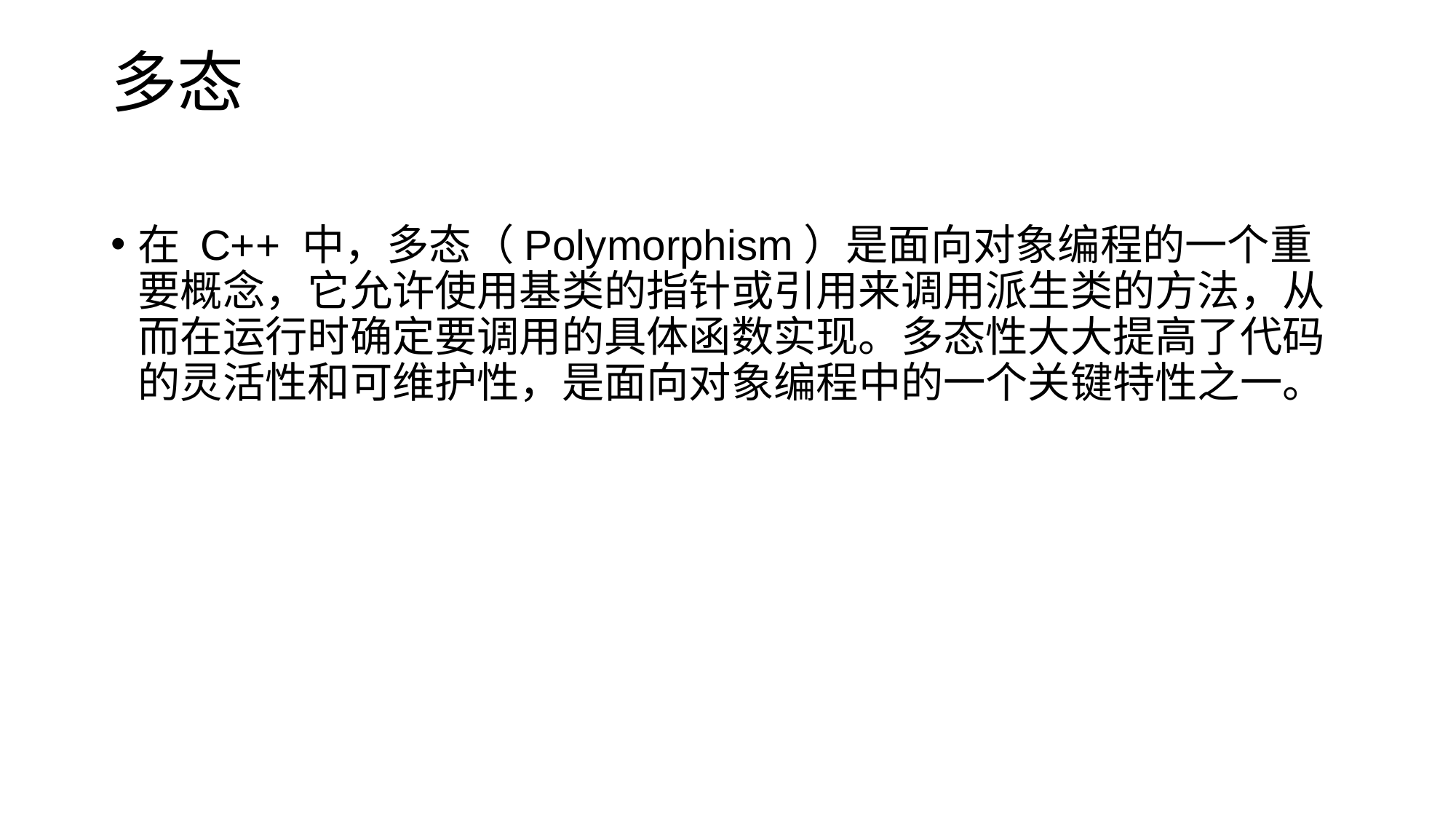

# 多态
在 C++ 中，多态（Polymorphism）是面向对象编程的一个重要概念，它允许使用基类的指针或引用来调用派生类的方法，从而在运行时确定要调用的具体函数实现。多态性大大提高了代码的灵活性和可维护性，是面向对象编程中的一个关键特性之一。